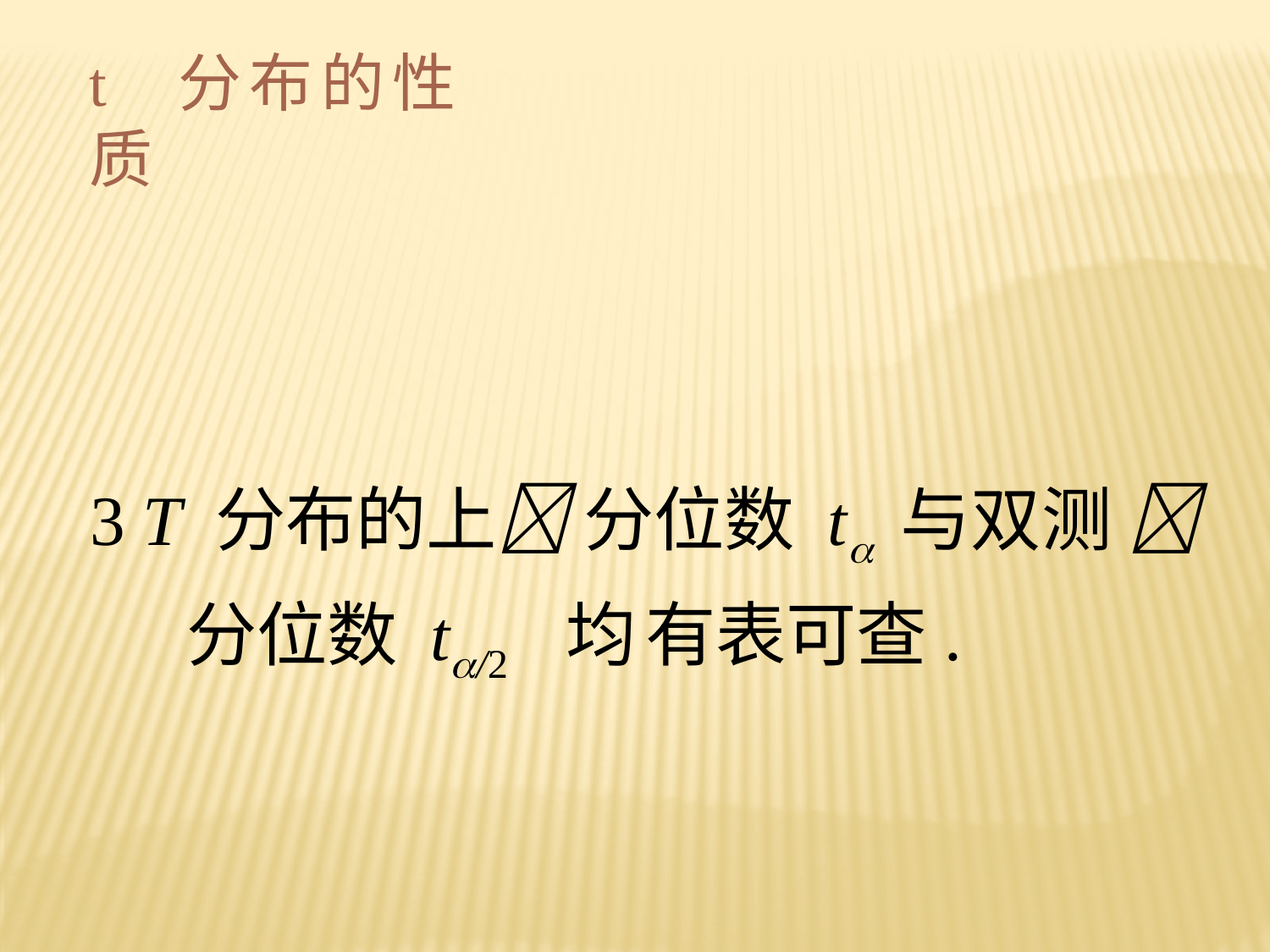

t  分布的性质
3 T 分布的上α 分位数 tα 与双测 α
     分位数 tα/2    均 有表可查.